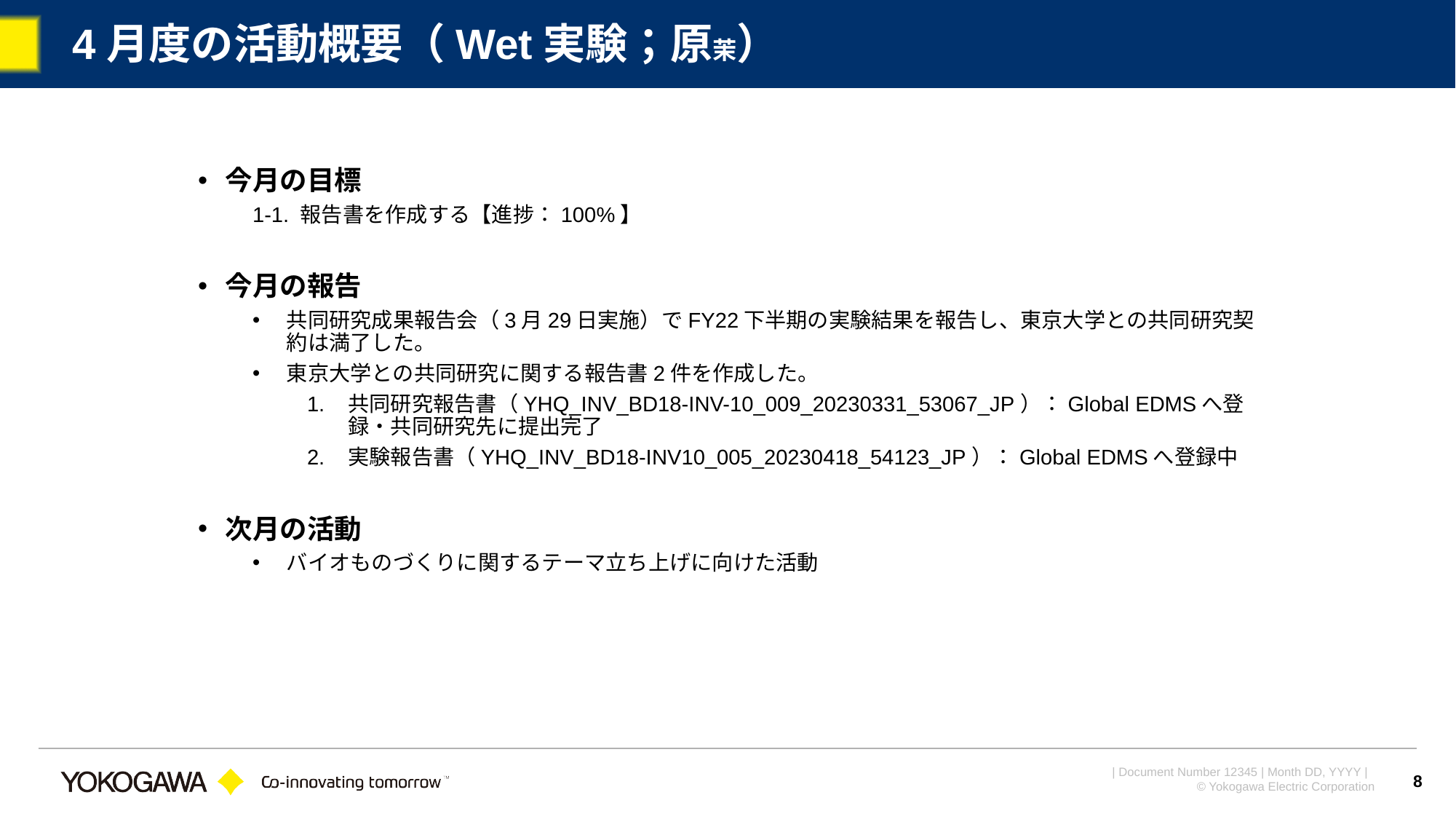

# 4月度の活動概要（Wet実験；原茉）
今月の目標
1-1. 報告書を作成する【進捗：100%】

今月の報告
共同研究成果報告会（3月29日実施）でFY22下半期の実験結果を報告し、東京大学との共同研究契約は満了した。
東京大学との共同研究に関する報告書2件を作成した。
共同研究報告書（YHQ_INV_BD18-INV-10_009_20230331_53067_JP）：Global EDMSへ登録・共同研究先に提出完了
実験報告書（YHQ_INV_BD18-INV10_005_20230418_54123_JP）：Global EDMSへ登録中

次月の活動
バイオものづくりに関するテーマ立ち上げに向けた活動

8